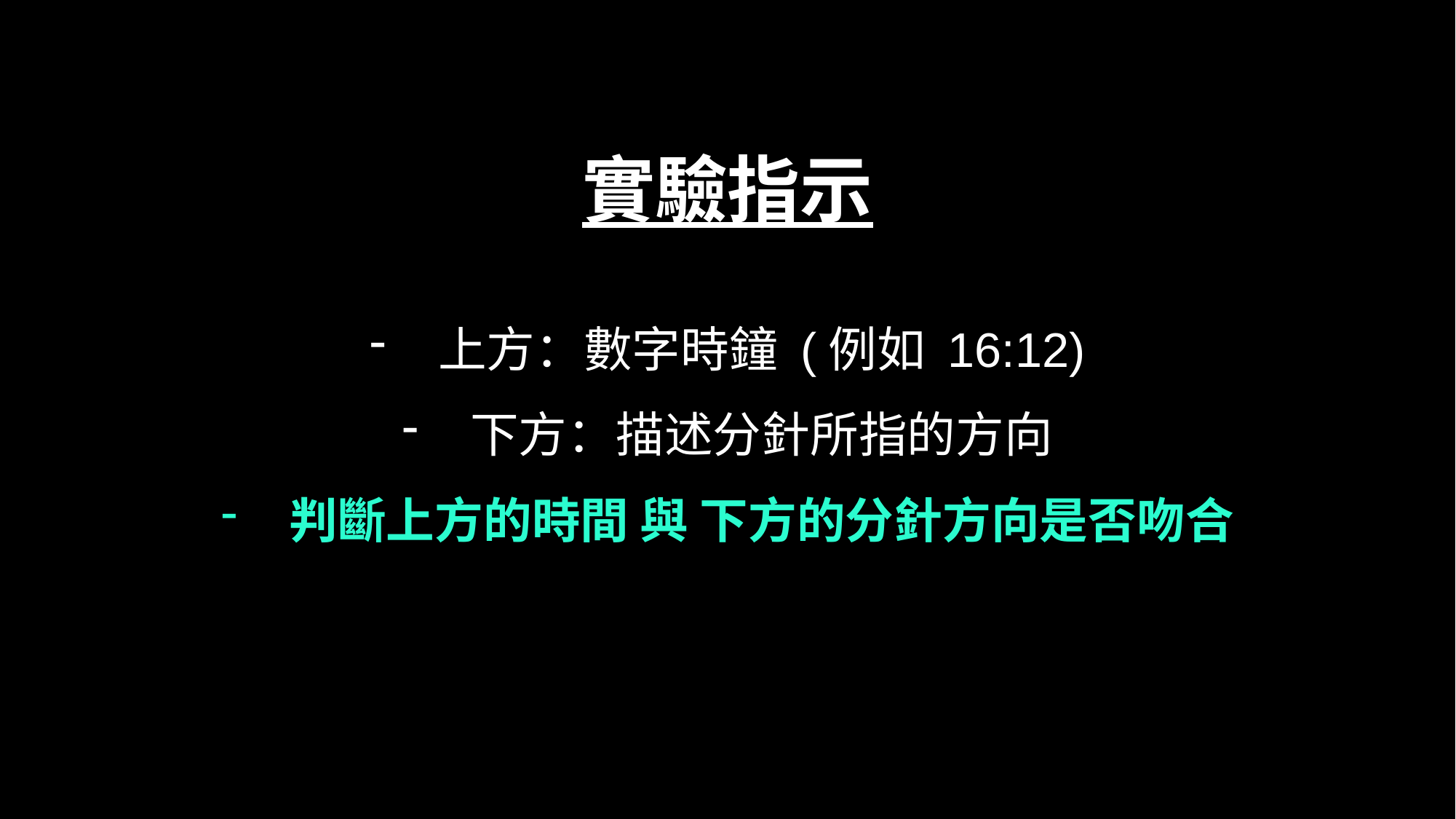

實驗指示
上方：數字時鐘 (例如 16:12)
下方：描述分針所指的方向
判斷上方的時間 與 下方的分針方向是否吻合